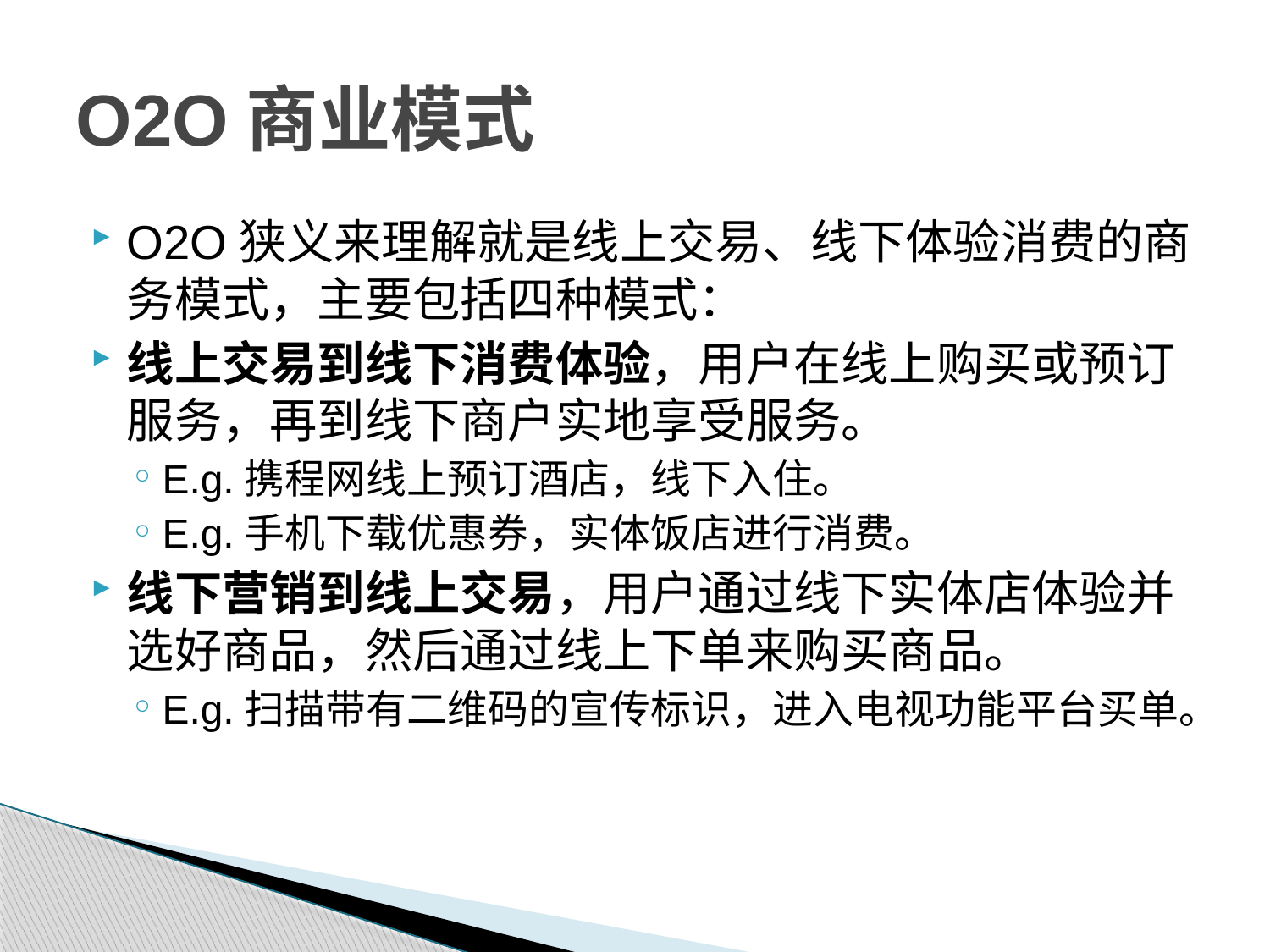

# O2O商业模式
O2O狭义来理解就是线上交易、线下体验消费的商务模式，主要包括四种模式：
线上交易到线下消费体验，用户在线上购买或预订服务，再到线下商户实地享受服务。
E.g.携程网线上预订酒店，线下入住。
E.g.手机下载优惠券，实体饭店进行消费。
线下营销到线上交易，用户通过线下实体店体验并选好商品，然后通过线上下单来购买商品。
E.g.扫描带有二维码的宣传标识，进入电视功能平台买单。